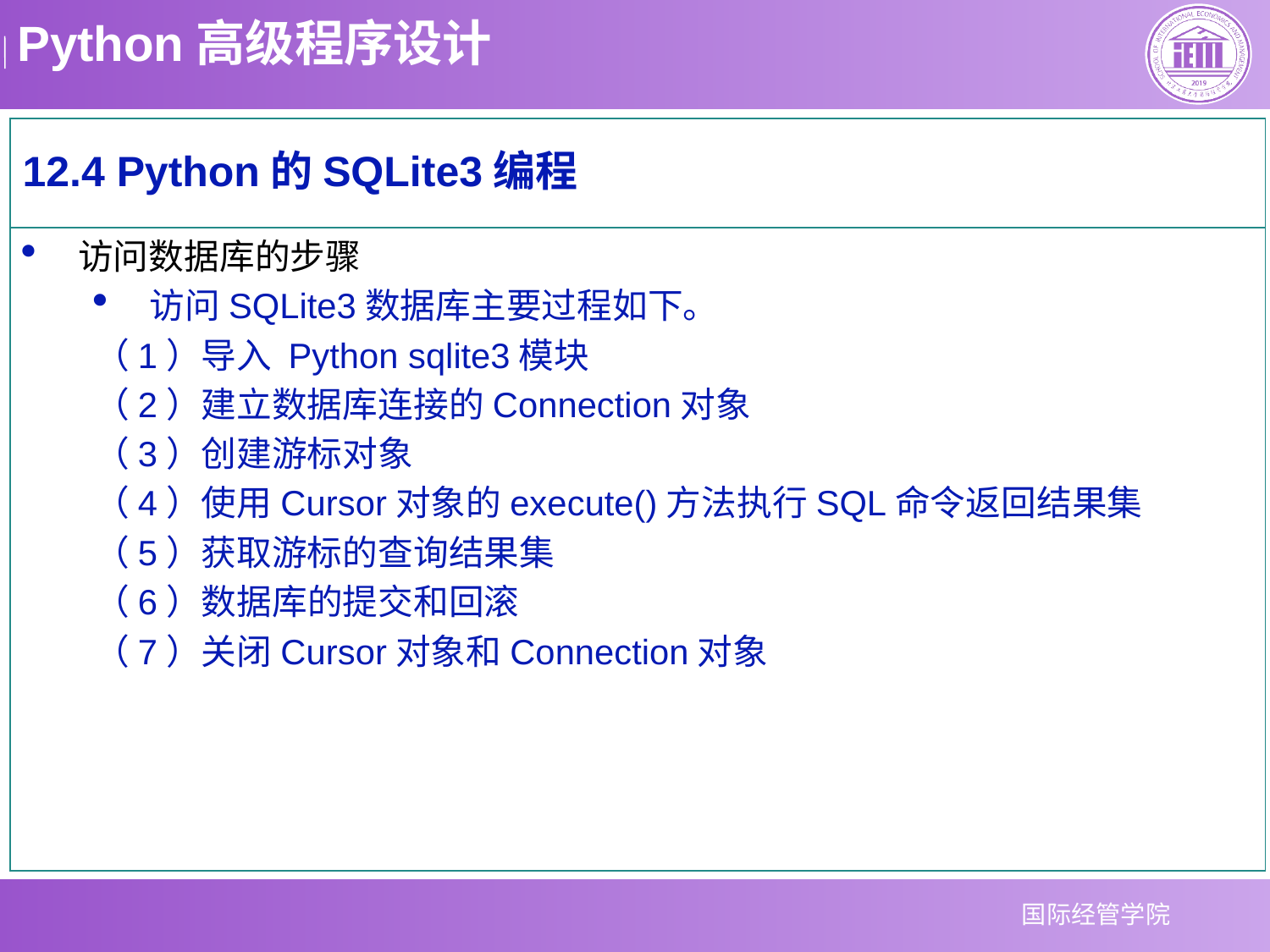

12.4 Python的SQLite3编程
访问数据库的步骤
访问SQLite3数据库主要过程如下。
（1）导入 Python sqlite3模块
（2）建立数据库连接的Connection对象
（3）创建游标对象
（4）使用Cursor对象的execute()方法执行SQL命令返回结果集
（5）获取游标的查询结果集
（6）数据库的提交和回滚
（7）关闭Cursor对象和Connection对象